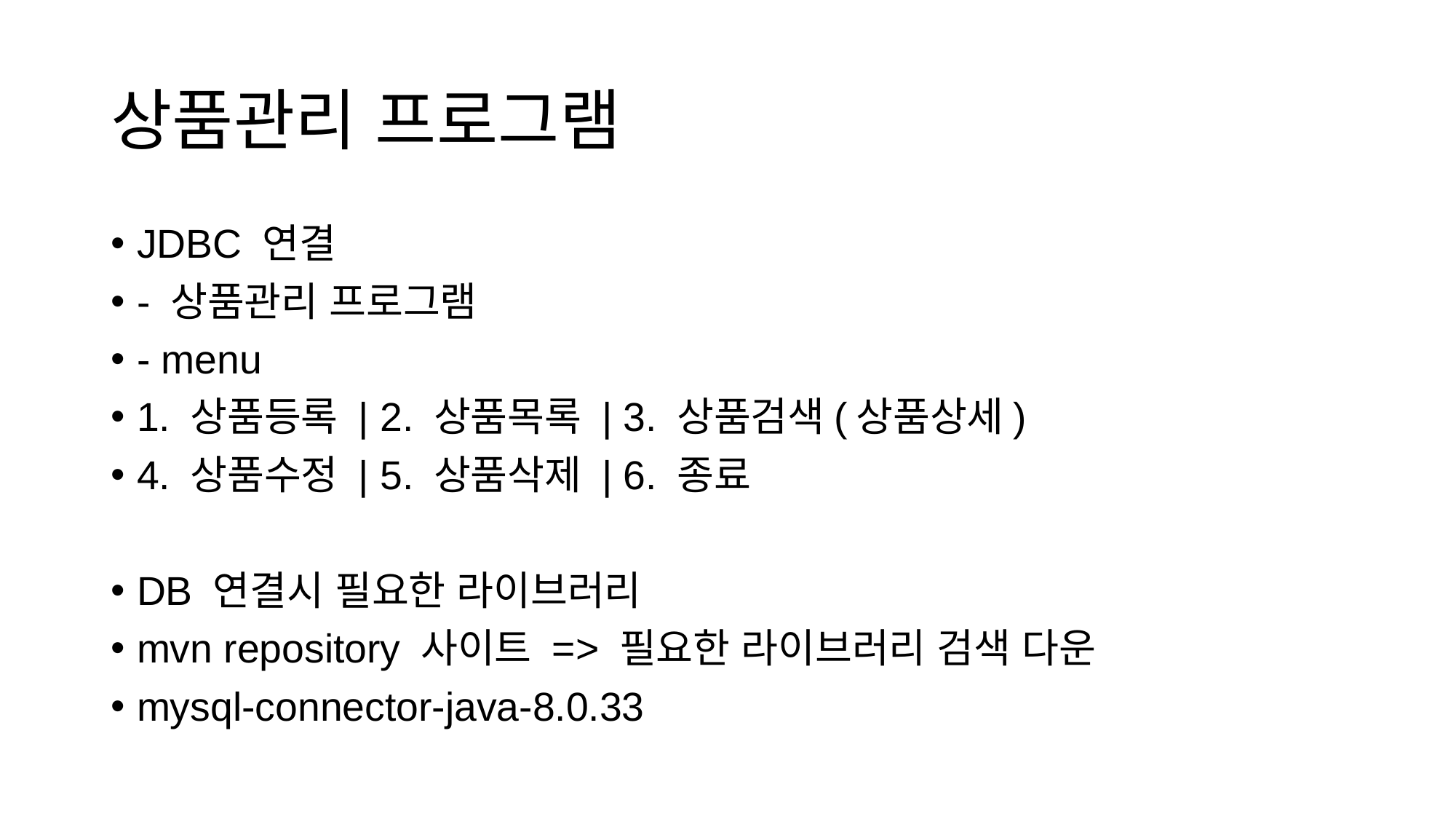

# 상품관리 프로그램
JDBC 연결
- 상품관리 프로그램
- menu
1. 상품등록 | 2. 상품목록 | 3. 상품검색(상품상세)
4. 상품수정 | 5. 상품삭제 | 6. 종료

DB 연결시 필요한 라이브러리
mvn repository 사이트 => 필요한 라이브러리 검색 다운
mysql-connector-java-8.0.33